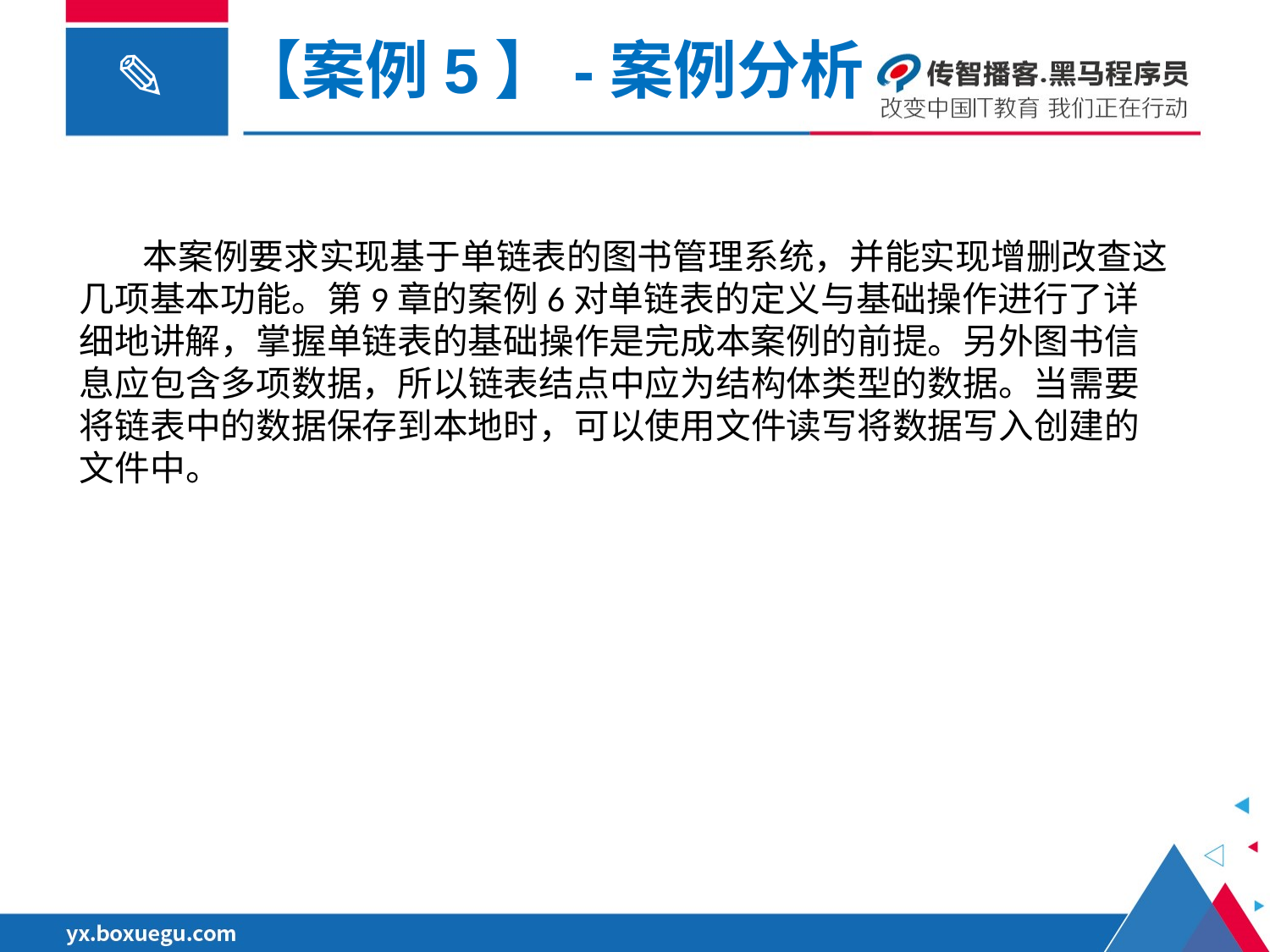

【案例5】-案例分析
       本案例要求实现基于单链表的图书管理系统，并能实现增删改查这几项基本功能。第9章的案例6对单链表的定义与基础操作进行了详细地讲解，掌握单链表的基础操作是完成本案例的前提。另外图书信息应包含多项数据，所以链表结点中应为结构体类型的数据。当需要将链表中的数据保存到本地时，可以使用文件读写将数据写入创建的文件中。